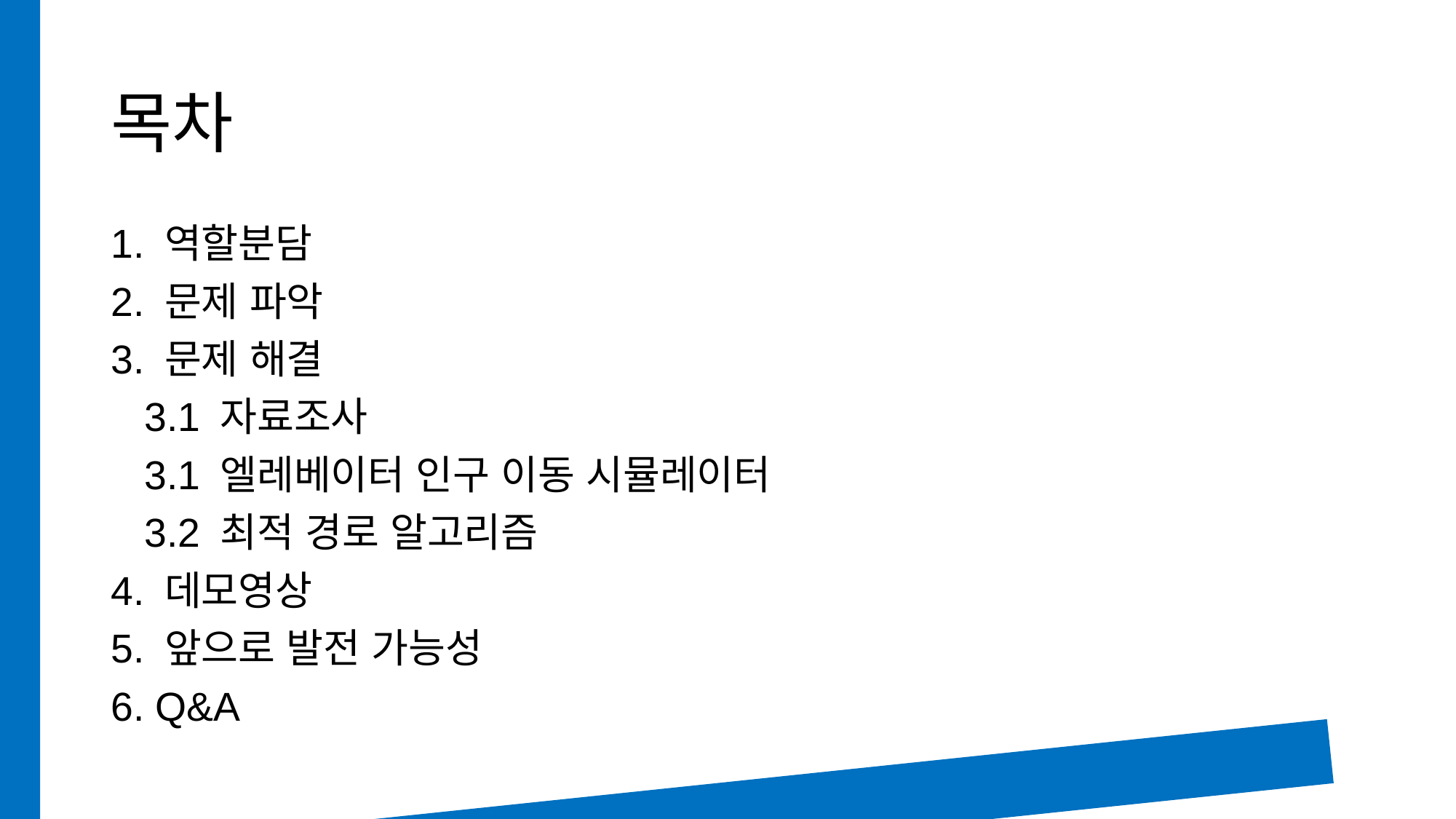

목차
1. 역할분담
2. 문제 파악
3. 문제 해결
   3.1 자료조사
   3.1 엘레베이터 인구 이동 시뮬레이터
   3.2 최적 경로 알고리즘
4. 데모영상
5. 앞으로 발전 가능성
6. Q&A